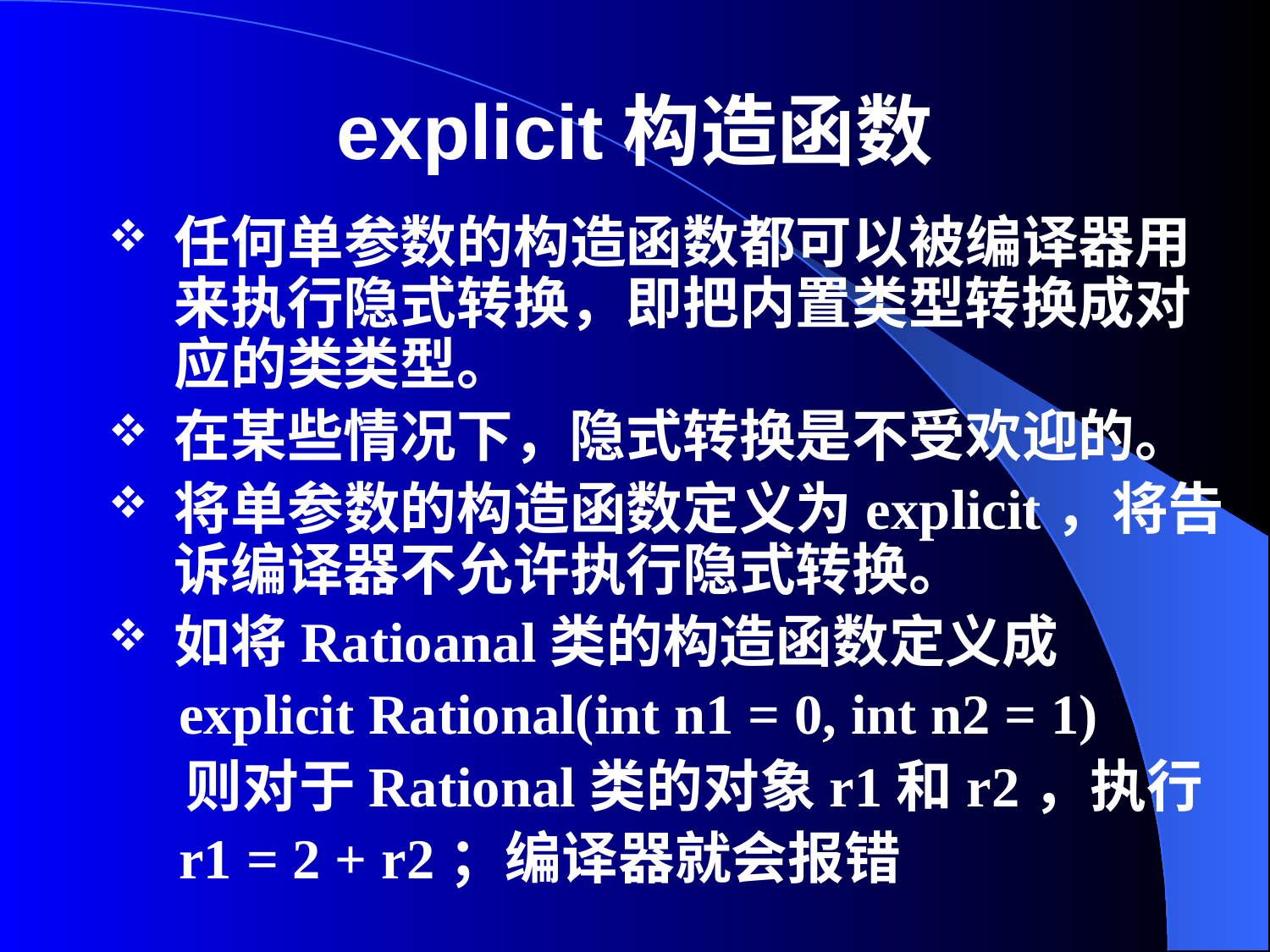

# explicit构造函数
任何单参数的构造函数都可以被编译器用来执行隐式转换，即把内置类型转换成对应的类类型。
在某些情况下，隐式转换是不受欢迎的。
将单参数的构造函数定义为explicit，将告诉编译器不允许执行隐式转换。
如将Ratioanal类的构造函数定义成
     explicit Rational(int n1 = 0, int n2 = 1)
     则对于Rational类的对象r1和r2，执行
     r1 = 2 + r2；编译器就会报错